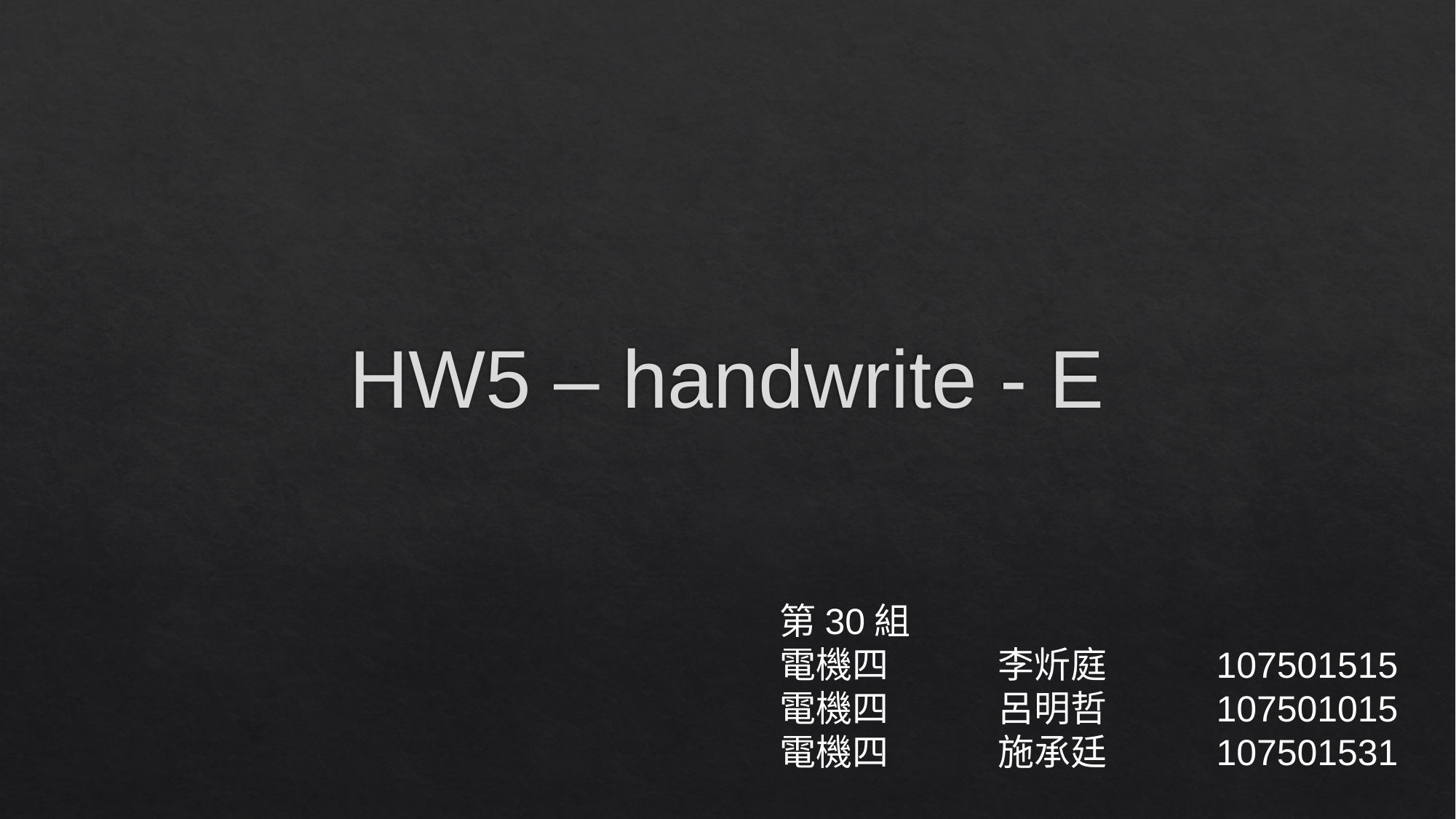

# HW5 – handwrite - E
第30組
電機四	李炘庭	107501515
電機四	呂明哲	107501015
電機四	施承廷	107501531